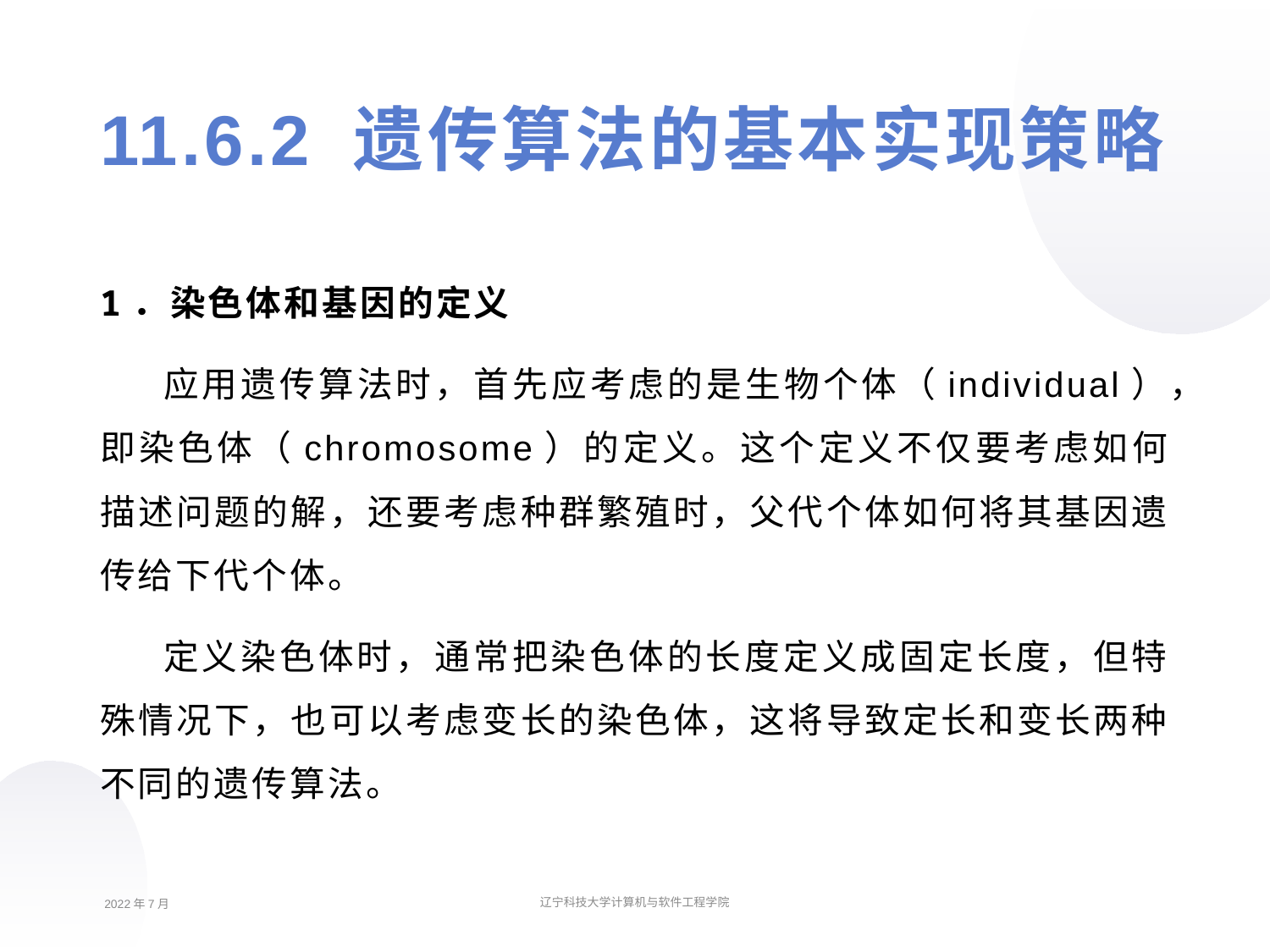

11.6.2 遗传算法的基本实现策略
1．染色体和基因的定义
应用遗传算法时，首先应考虑的是生物个体（individual），即染色体（chromosome）的定义。这个定义不仅要考虑如何描述问题的解，还要考虑种群繁殖时，父代个体如何将其基因遗传给下代个体。
定义染色体时，通常把染色体的长度定义成固定长度，但特殊情况下，也可以考虑变长的染色体，这将导致定长和变长两种不同的遗传算法。

2022年7月
辽宁科技大学计算机与软件工程学院
167